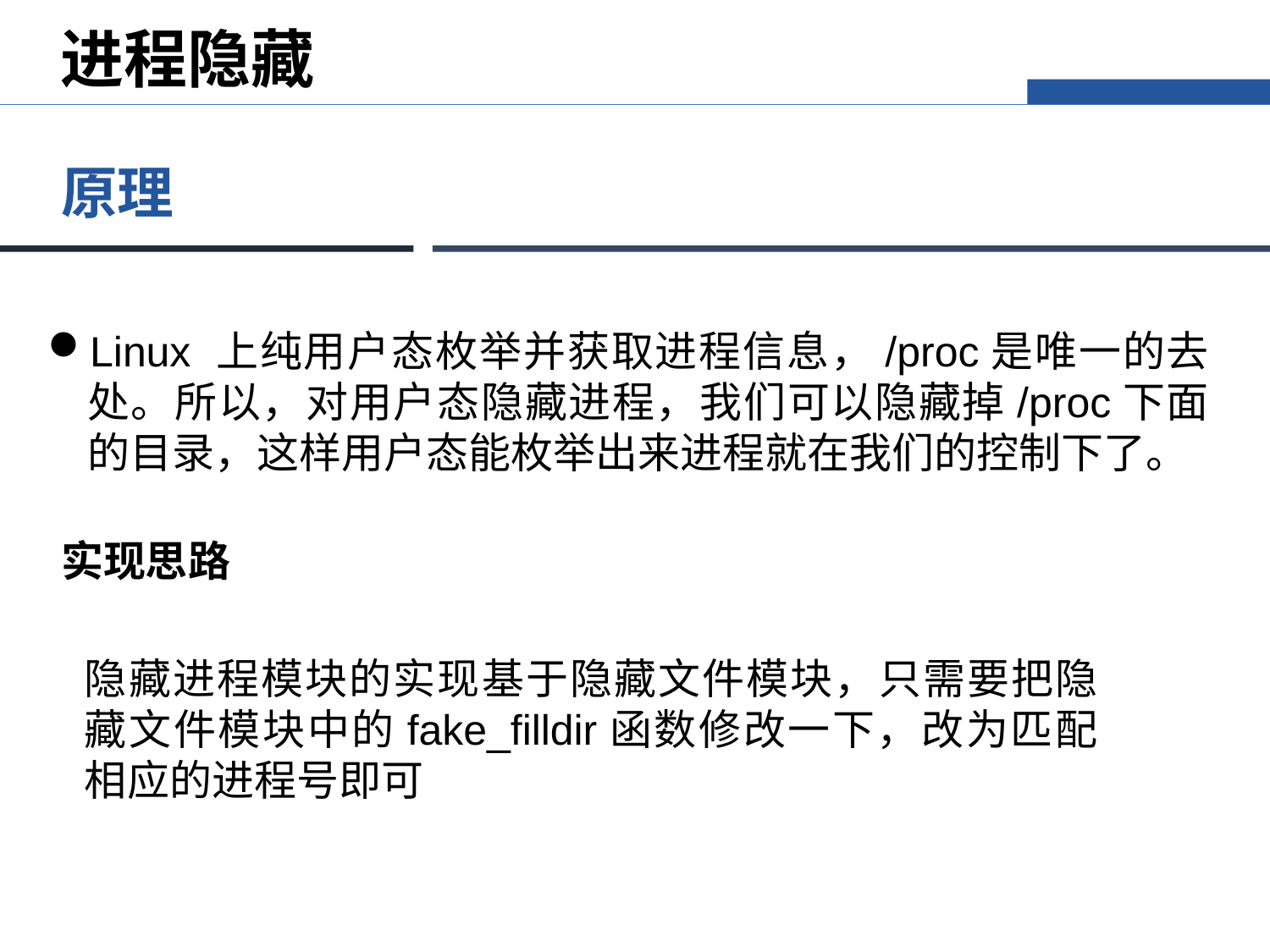

进程隐藏

原理

Linux 上纯用户态枚举并获取进程信息，/proc是唯一的去处。所以，对用户态隐藏进程，我们可以隐藏掉/proc下面的目录，这样用户态能枚举出来进程就在我们的控制下了。
实现思路
隐藏进程模块的实现基于隐藏文件模块，只需要把隐藏文件模块中的fake_filldir函数修改一下，改为匹配相应的进程号即可